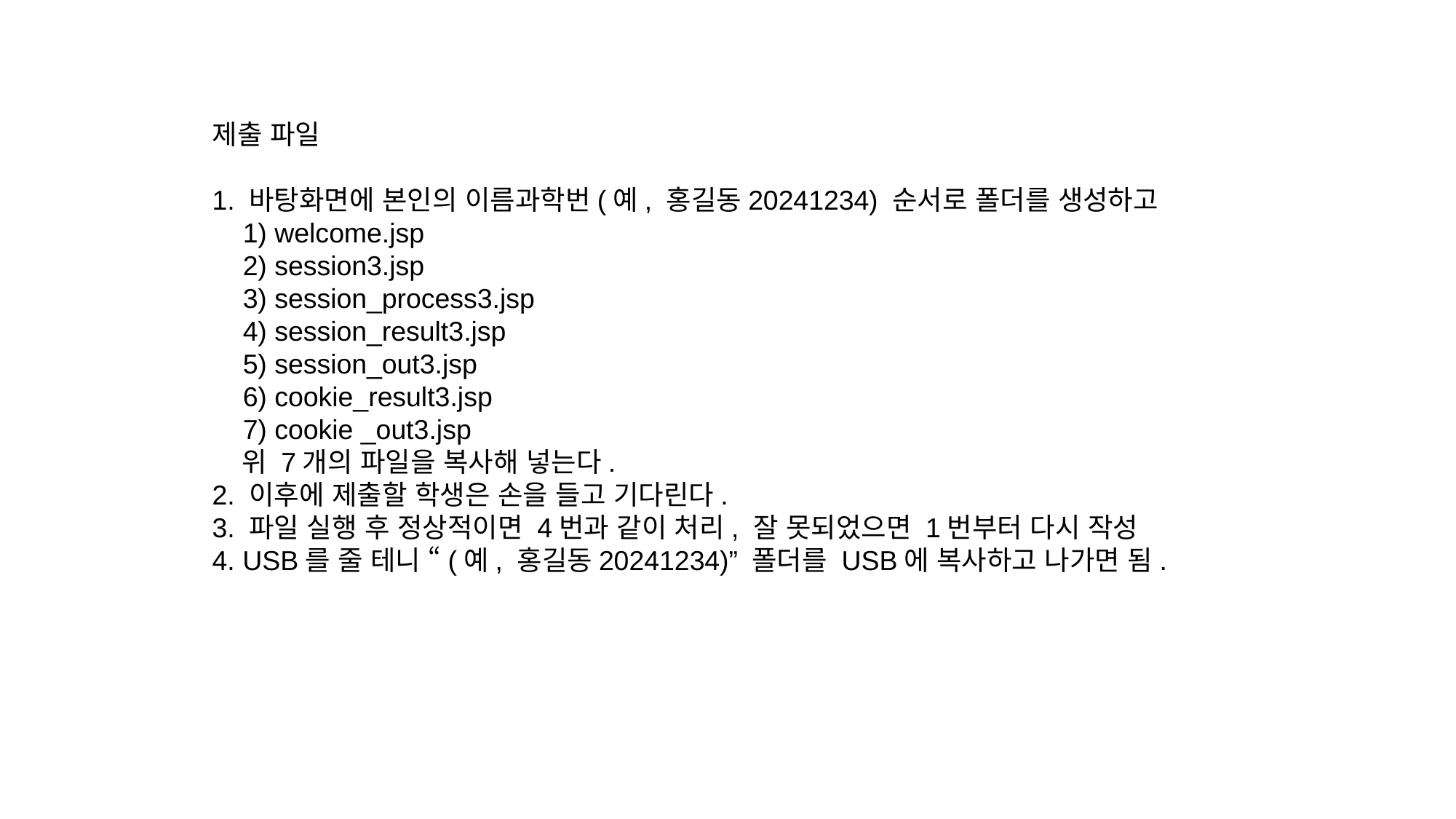

제출 파일

1. 바탕화면에 본인의 이름과학번(예, 홍길동20241234) 순서로 폴더를 생성하고
    1) welcome.jsp
    2) session3.jsp
    3) session_process3.jsp
    4) session_result3.jsp
    5) session_out3.jsp
    6) cookie_result3.jsp
    7) cookie _out3.jsp
   위 7개의 파일을 복사해 넣는다.
2. 이후에 제출할 학생은 손을 들고 기다린다.
3. 파일 실행 후 정상적이면 4번과 같이 처리, 잘 못되었으면 1번부터 다시 작성
4. USB를 줄 테니 “(예, 홍길동20241234)” 폴더를 USB에 복사하고 나가면 됨.